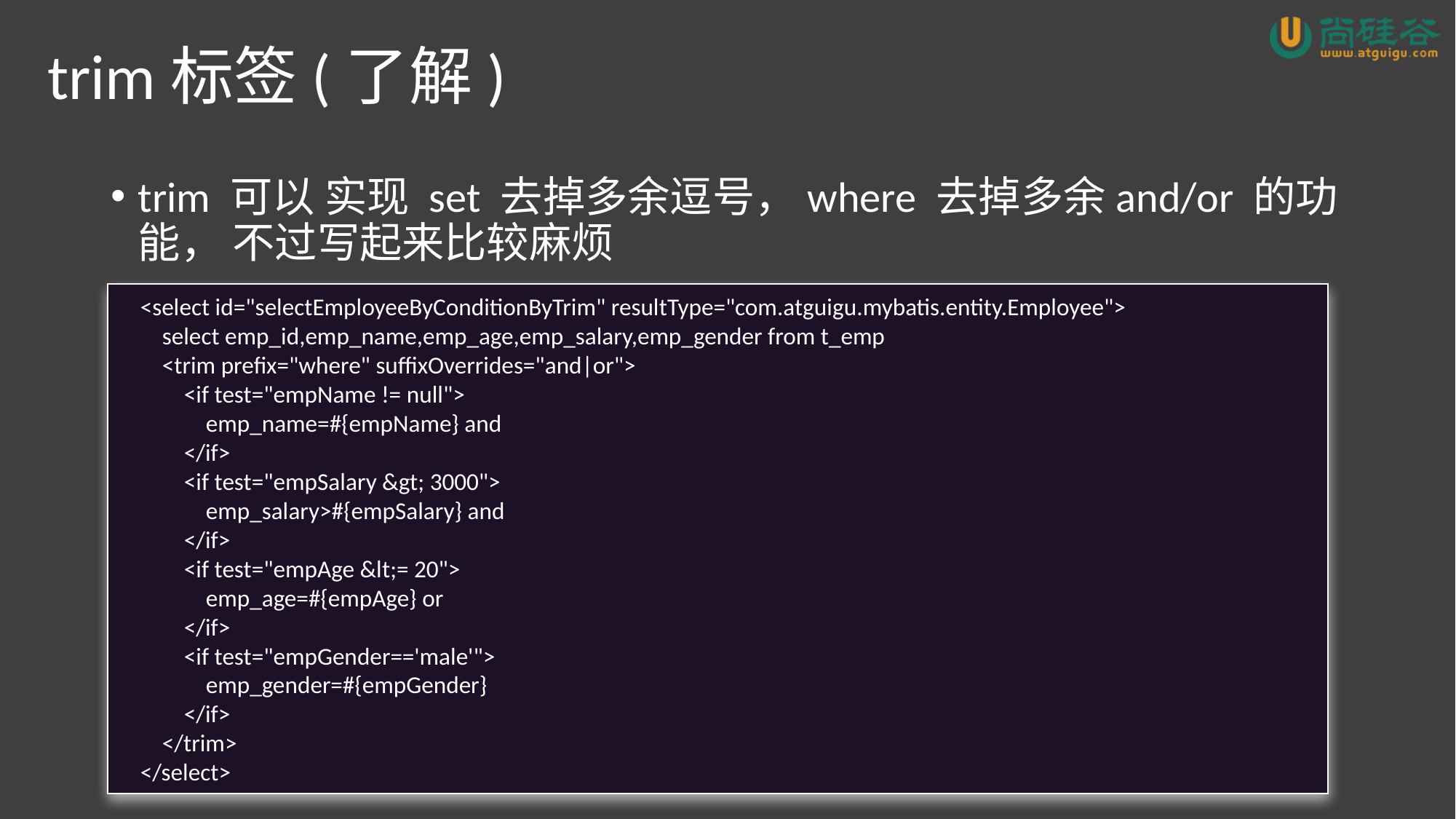

# trim标签(了解)
trim 可以 实现 set 去掉多余逗号，where 去掉多余and/or 的功能， 不过写起来比较麻烦

    <select id="selectEmployeeByConditionByTrim" resultType="com.atguigu.mybatis.entity.Employee">
        select emp_id,emp_name,emp_age,emp_salary,emp_gender from t_emp
        <trim prefix="where" suffixOverrides="and|or">
            <if test="empName != null">
                emp_name=#{empName} and
            </if>
            <if test="empSalary &gt; 3000">
                emp_salary>#{empSalary} and
            </if>
            <if test="empAge &lt;= 20">
                emp_age=#{empAge} or
            </if>
            <if test="empGender=='male'">
                emp_gender=#{empGender}
            </if>
        </trim>
    </select>